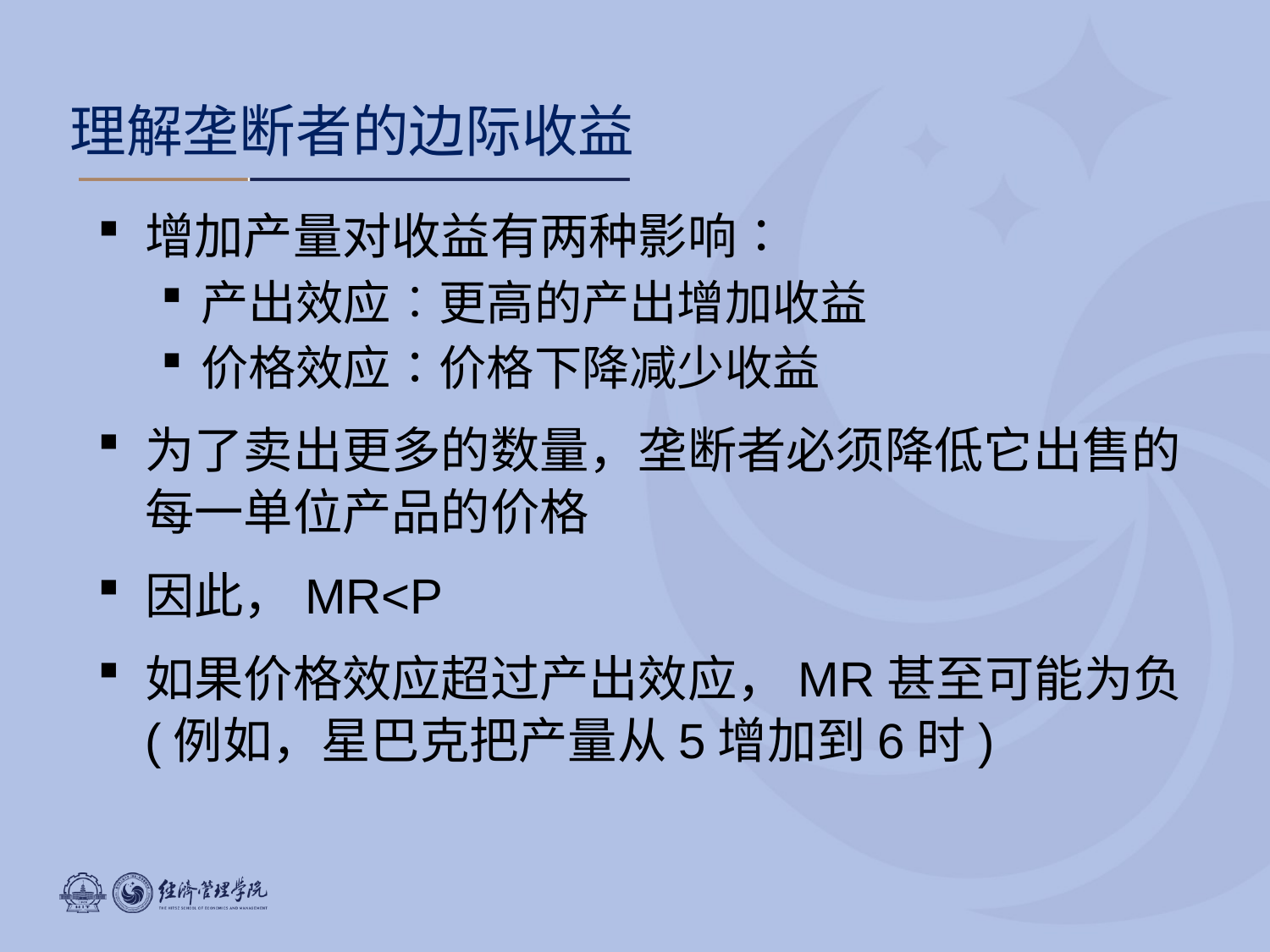

理解垄断者的边际收益
增加产量对收益有两种影响∶
产出效应︰更高的产出增加收益
价格效应∶价格下降减少收益
为了卖出更多的数量，垄断者必须降低它出售的每一单位产品的价格
因此，MR<P
如果价格效应超过产出效应，MR甚至可能为负(例如，星巴克把产量从5增加到6时)